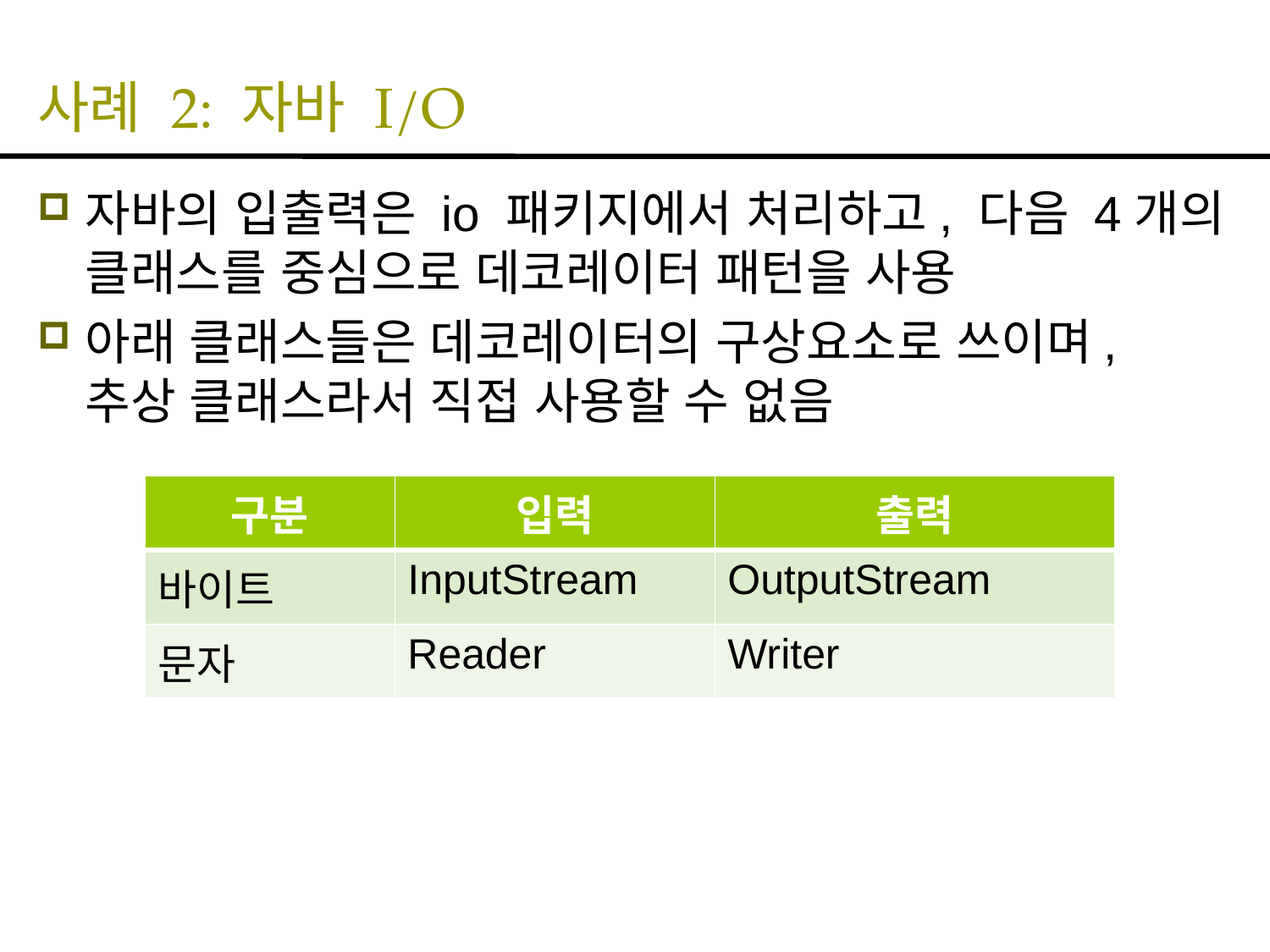

# 사례 2: 자바 I/O
자바의 입출력은 io 패키지에서 처리하고, 다음 4개의 클래스를 중심으로 데코레이터 패턴을 사용
아래 클래스들은 데코레이터의 구상요소로 쓰이며, 추상 클래스라서 직접 사용할 수 없음
| 구분 | 입력 | 출력 |
| --- | --- | --- |
| 바이트 | InputStream | OutputStream |
| 문자 | Reader | Writer |